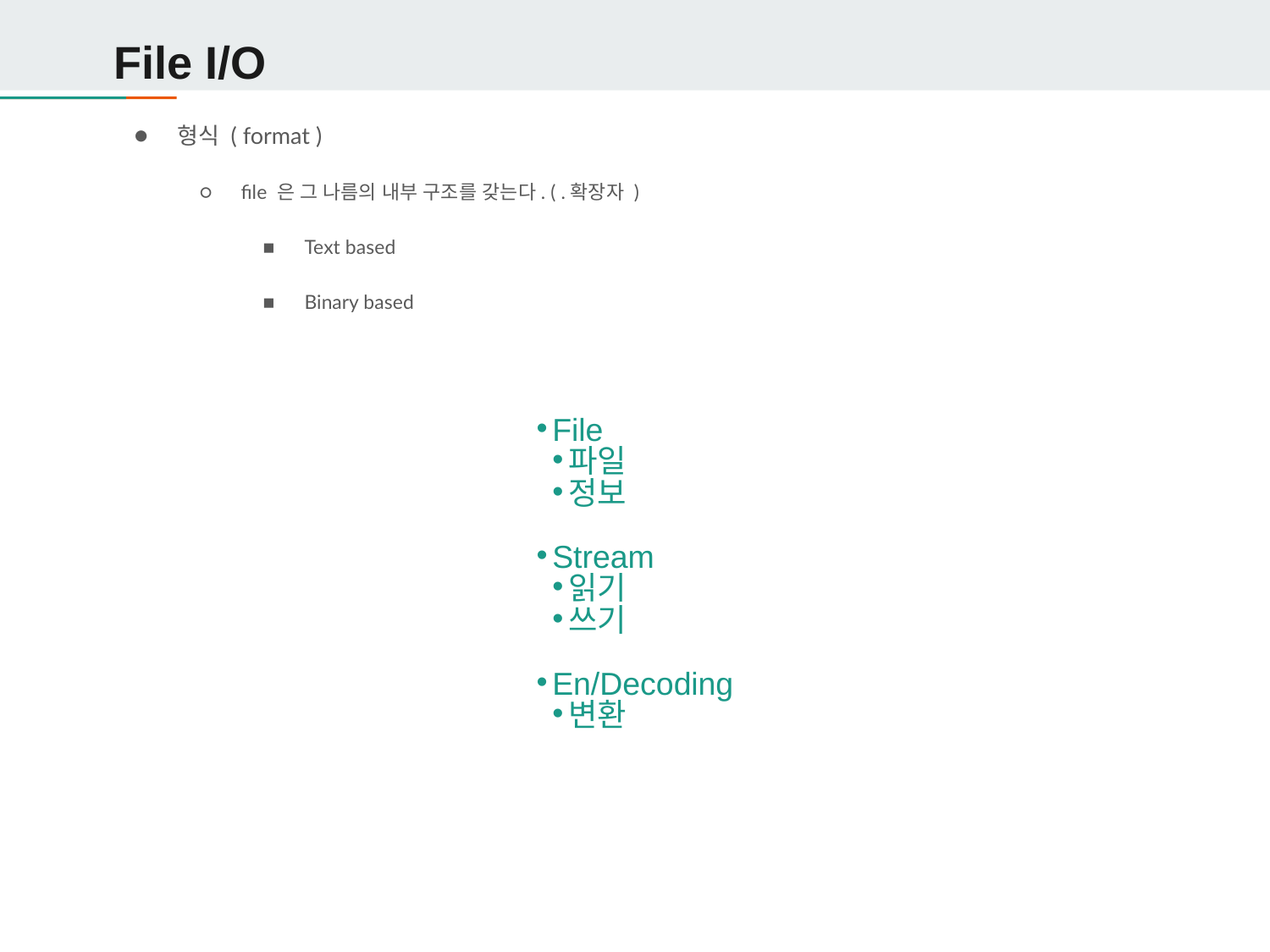

# File I/O
형식 ( format )
file 은 그 나름의 내부 구조를 갖는다. ( .확장자 )
Text based
Binary based

File
파일
정보

Stream
읽기
쓰기

En/Decoding
변환